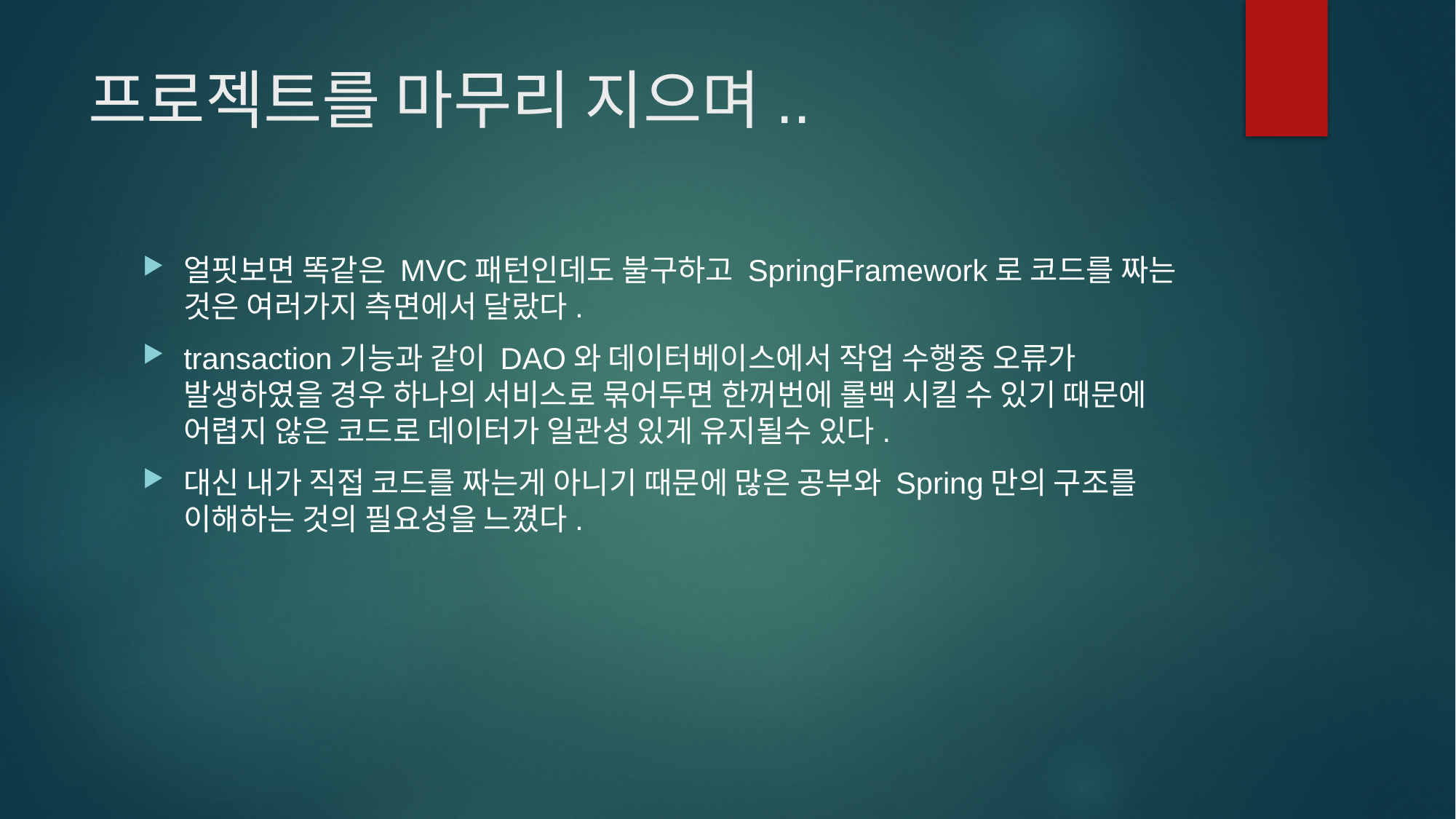

# 프로젝트를 마무리 지으며..
얼핏보면 똑같은 MVC패턴인데도 불구하고 SpringFramework로 코드를 짜는 것은 여러가지 측면에서 달랐다.
transaction기능과 같이 DAO와 데이터베이스에서 작업 수행중 오류가 발생하였을 경우 하나의 서비스로 묶어두면 한꺼번에 롤백 시킬 수 있기 때문에 어렵지 않은 코드로 데이터가 일관성 있게 유지될수 있다.
대신 내가 직접 코드를 짜는게 아니기 때문에 많은 공부와 Spring만의 구조를 이해하는 것의 필요성을 느꼈다.